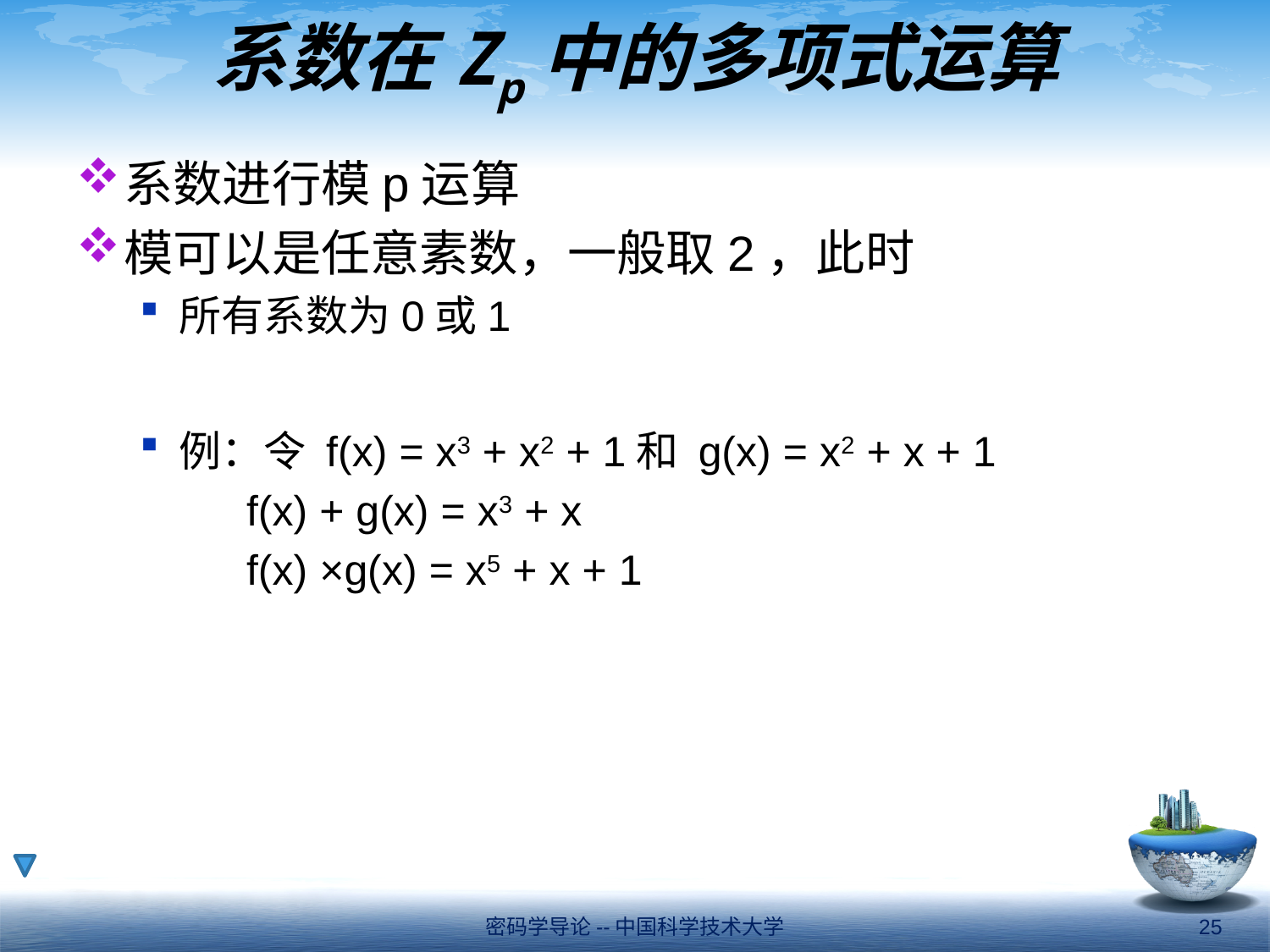

# 系数在Zp中的多项式运算
系数进行模p运算
模可以是任意素数，一般取2，此时
所有系数为0或1

例：令 f(x) = x3 + x2 + 1和 g(x) = x2 + x + 1
         f(x) + g(x) = x3 + x
         f(x) ×g(x) = x5 + x + 1

密码学导论--中国科学技术大学
25